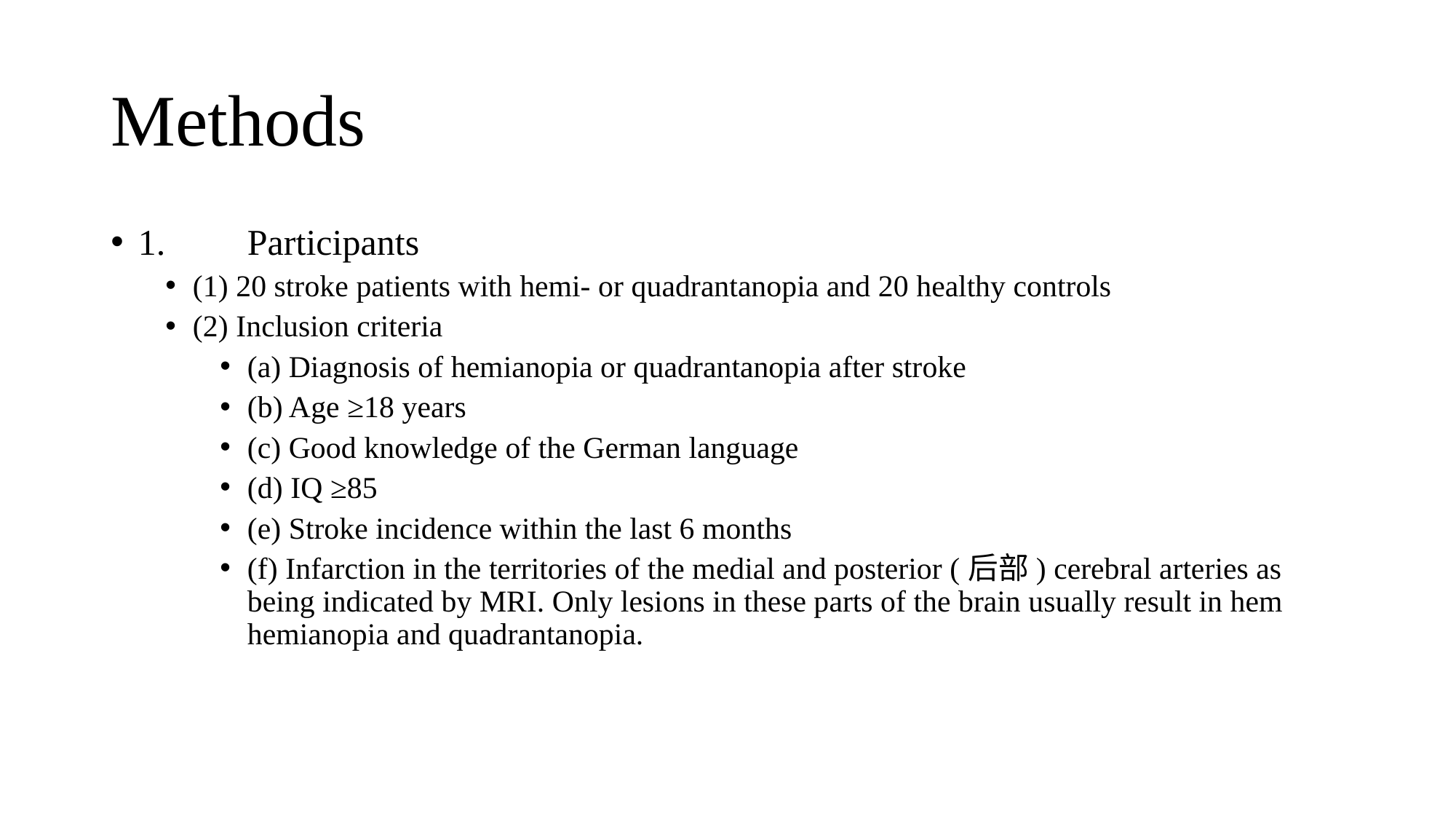

# Methods
1.	Participants
(1) 20 stroke patients with hemi- or quadrantanopia and 20 healthy controls
(2) Inclusion criteria
(a) Diagnosis of hemianopia or quadrantanopia after stroke
(b) Age ≥18 years
(c) Good knowledge of the German language
(d) IQ ≥85
(e) Stroke incidence within the last 6 months
(f) Infarction in the territories of the medial and posterior (后部) cerebral arteries as being indicated by MRI. Only lesions in these parts of the brain usually result in hem hemianopia and quadrantanopia.